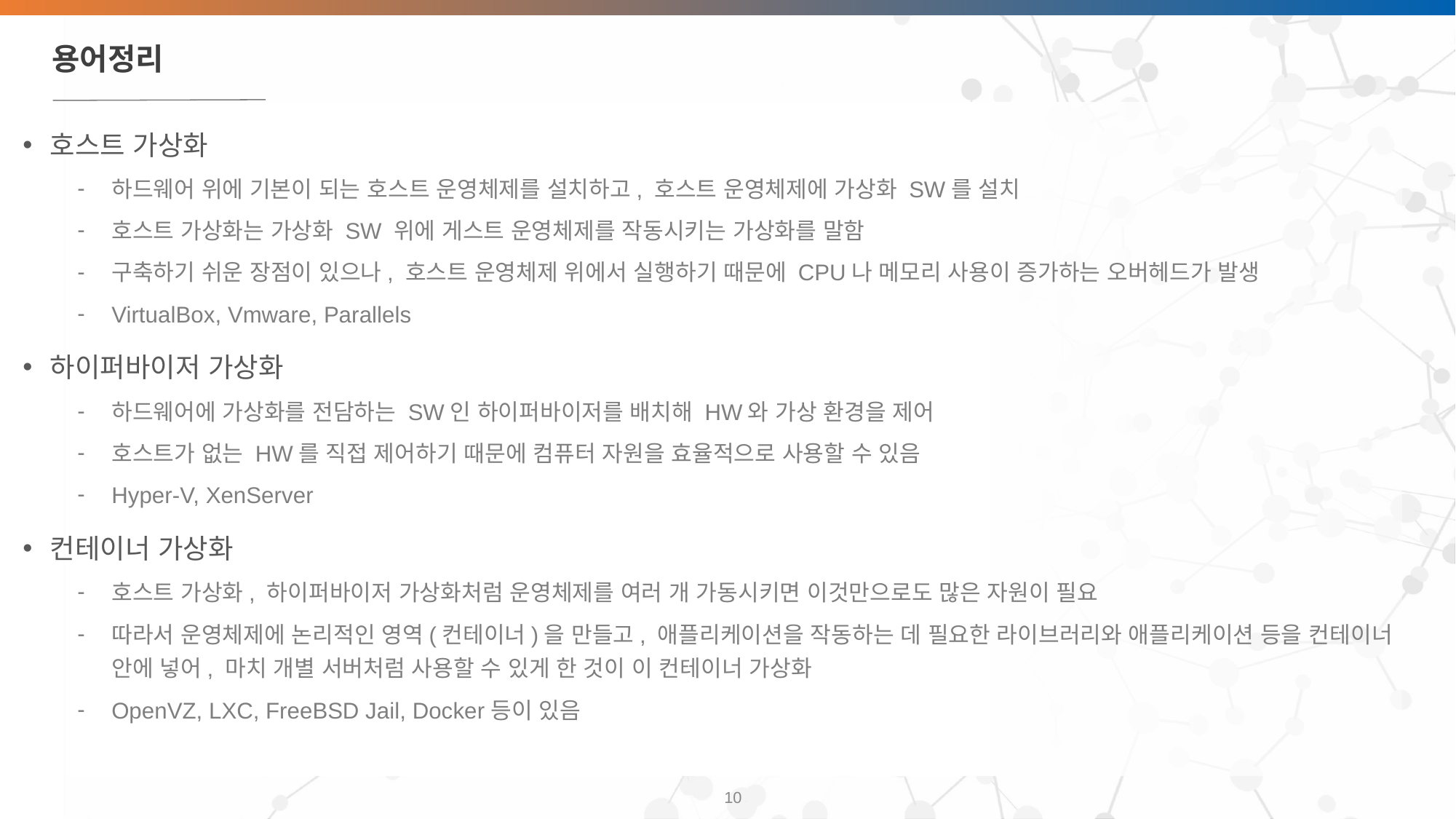

# 용어정리
호스트 가상화
하드웨어 위에 기본이 되는 호스트 운영체제를 설치하고, 호스트 운영체제에 가상화 SW를 설치
호스트 가상화는 가상화 SW 위에 게스트 운영체제를 작동시키는 가상화를 말함
구축하기 쉬운 장점이 있으나, 호스트 운영체제 위에서 실행하기 때문에 CPU나 메모리 사용이 증가하는 오버헤드가 발생
VirtualBox, Vmware, Parallels
하이퍼바이저 가상화
하드웨어에 가상화를 전담하는 SW인 하이퍼바이저를 배치해 HW와 가상 환경을 제어
호스트가 없는 HW를 직접 제어하기 때문에 컴퓨터 자원을 효율적으로 사용할 수 있음
Hyper-V, XenServer
컨테이너 가상화
호스트 가상화, 하이퍼바이저 가상화처럼 운영체제를 여러 개 가동시키면 이것만으로도 많은 자원이 필요
따라서 운영체제에 논리적인 영역(컨테이너)을 만들고, 애플리케이션을 작동하는 데 필요한 라이브러리와 애플리케이션 등을 컨테이너 안에 넣어, 마치 개별 서버처럼 사용할 수 있게 한 것이 이 컨테이너 가상화
OpenVZ, LXC, FreeBSD Jail, Docker등이 있음
10